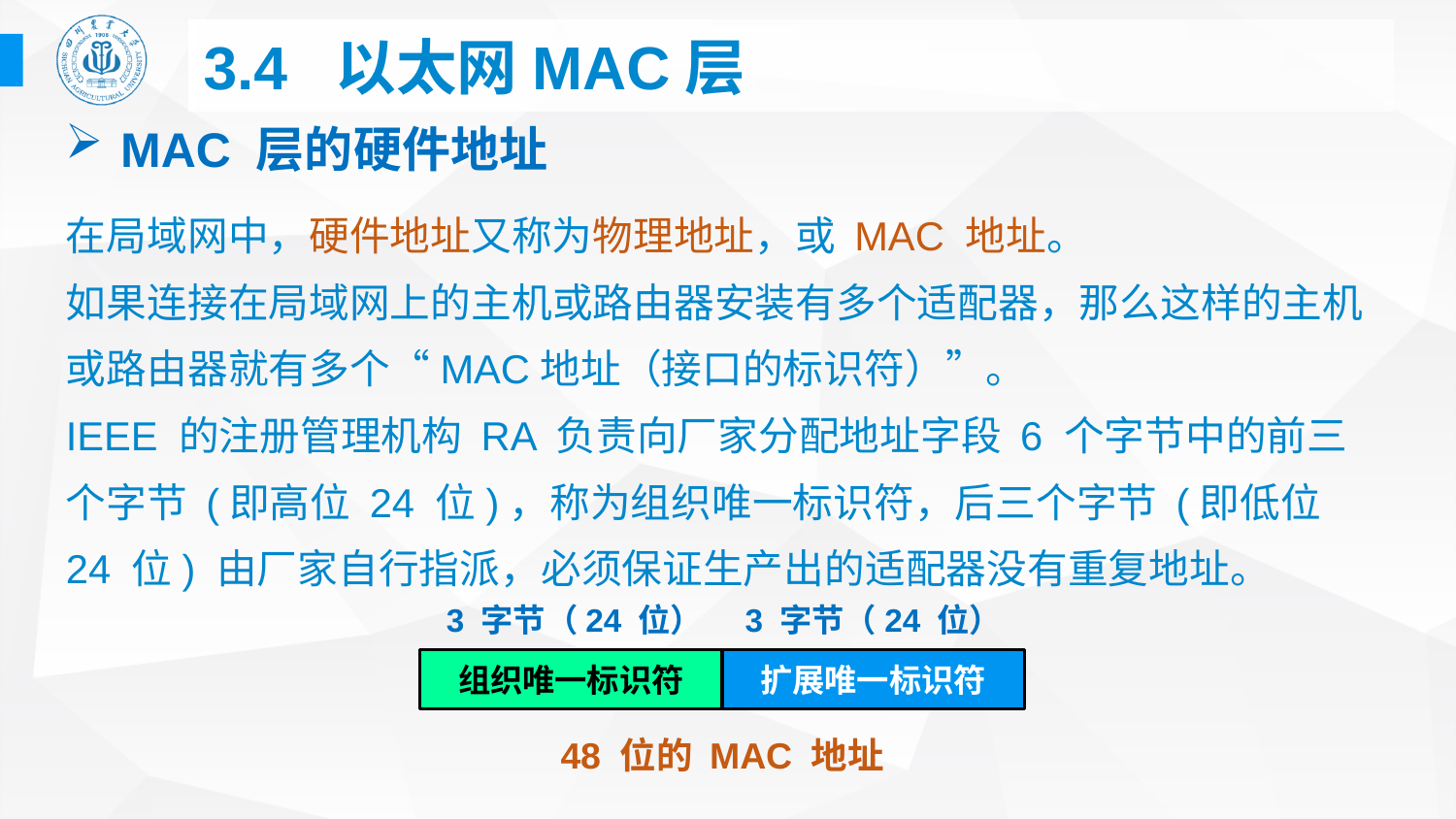

# 3.4  以太网MAC层
MAC 层的硬件地址
在局域网中，硬件地址又称为物理地址，或 MAC 地址。
如果连接在局域网上的主机或路由器安装有多个适配器，那么这样的主机或路由器就有多个“MAC地址（接口的标识符）”。
IEEE 的注册管理机构 RA 负责向厂家分配地址字段 6 个字节中的前三个字节 (即高位 24 位)，称为组织唯一标识符，后三个字节 (即低位 24 位) 由厂家自行指派，必须保证生产出的适配器没有重复地址。
3 字节（24 位）
3 字节（24 位）
组织唯一标识符
扩展唯一标识符
48 位的 MAC 地址